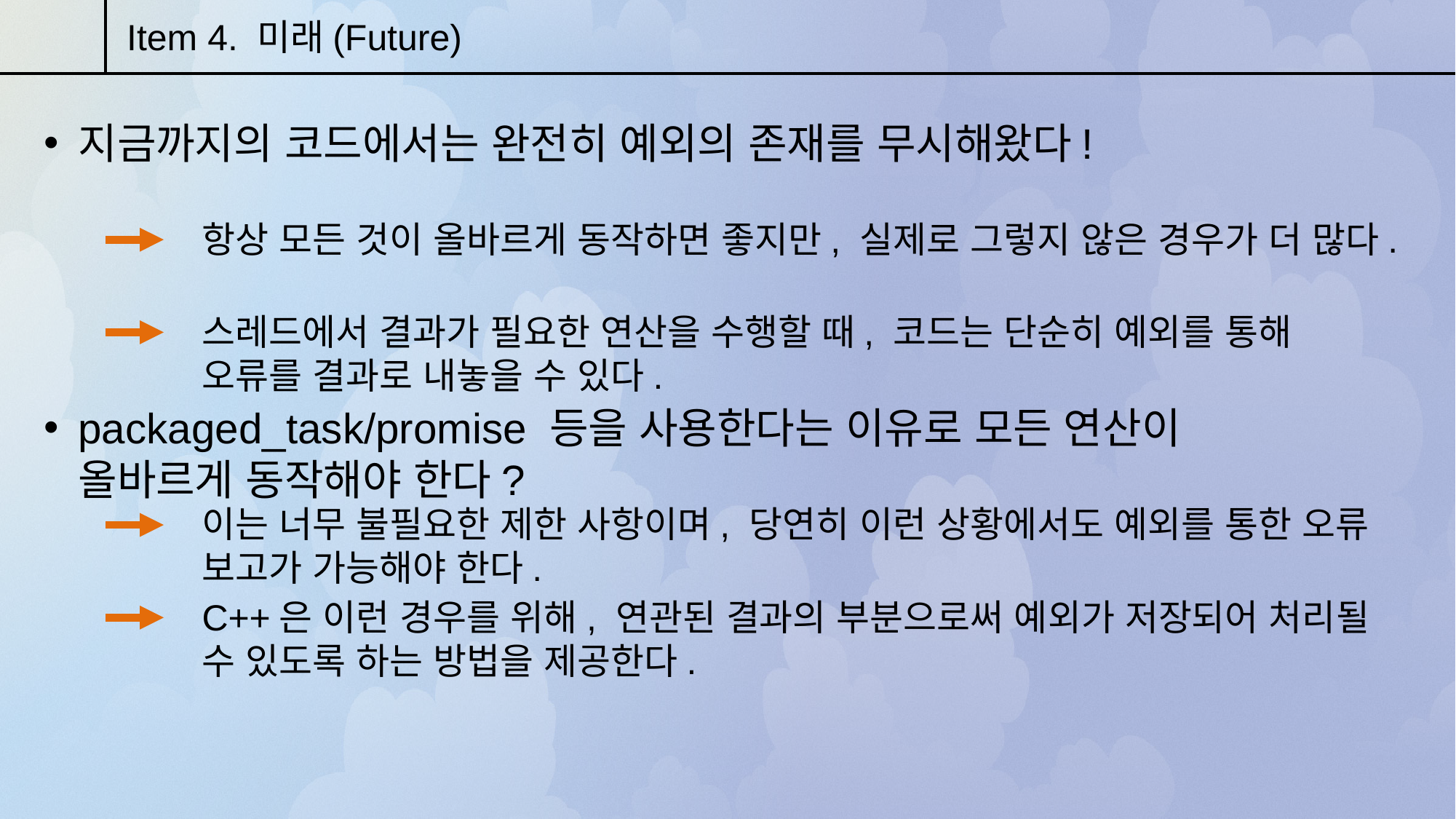

Item 4. 미래(Future)
지금까지의 코드에서는 완전히 예외의 존재를 무시해왔다!
항상 모든 것이 올바르게 동작하면 좋지만, 실제로 그렇지 않은 경우가 더 많다.
스레드에서 결과가 필요한 연산을 수행할 때, 코드는 단순히 예외를 통해 오류를 결과로 내놓을 수 있다.
packaged_task/promise 등을 사용한다는 이유로 모든 연산이 올바르게 동작해야 한다?
이는 너무 불필요한 제한 사항이며, 당연히 이런 상황에서도 예외를 통한 오류 보고가 가능해야 한다.
C++은 이런 경우를 위해, 연관된 결과의 부분으로써 예외가 저장되어 처리될 수 있도록 하는 방법을 제공한다.